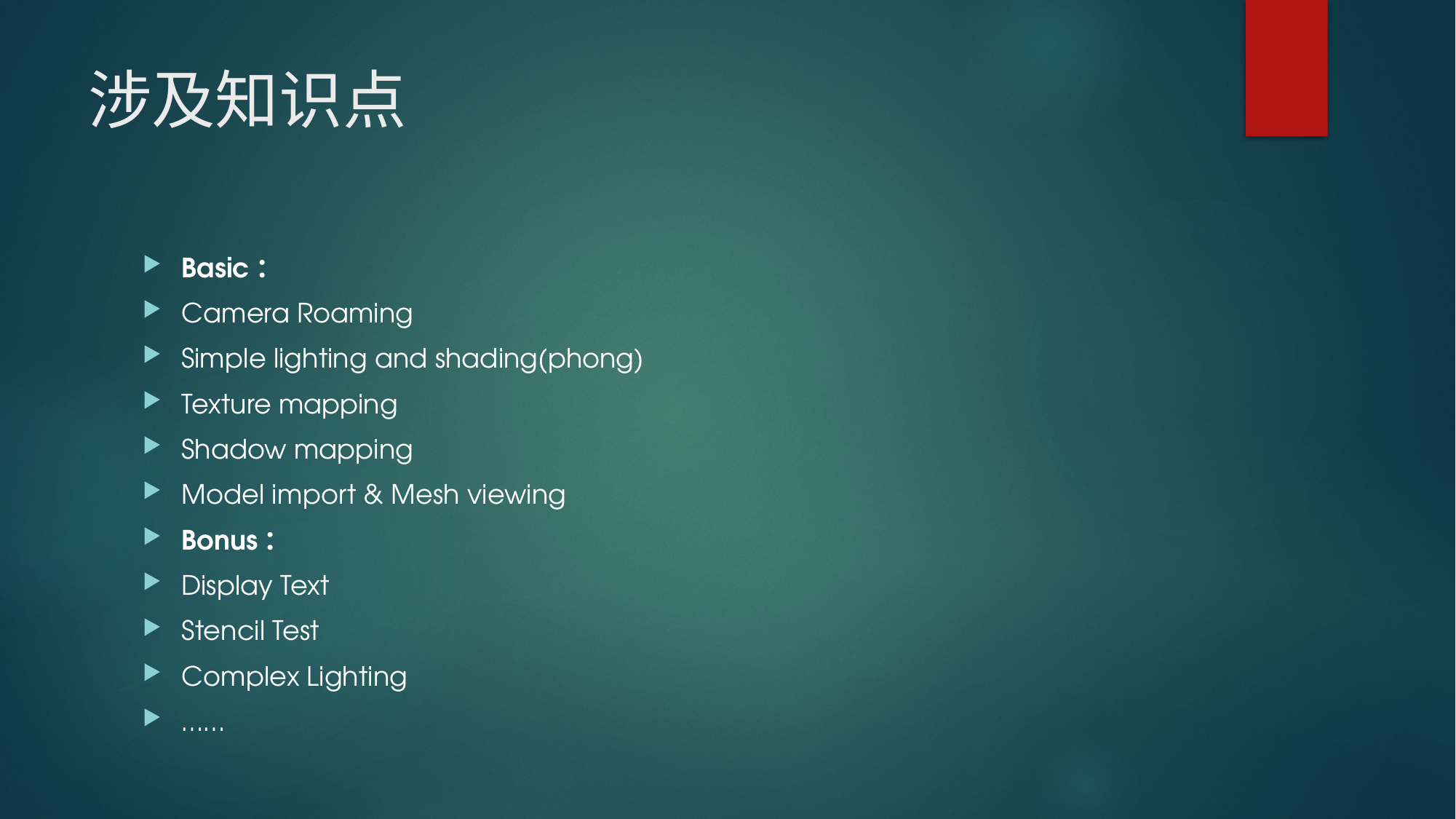

# 涉及知识点
Basic：
Camera Roaming
Simple lighting and shading(phong)
Texture mapping
Shadow mapping
Model import & Mesh viewing
Bonus：
Display Text
Stencil Test
Complex Lighting
……